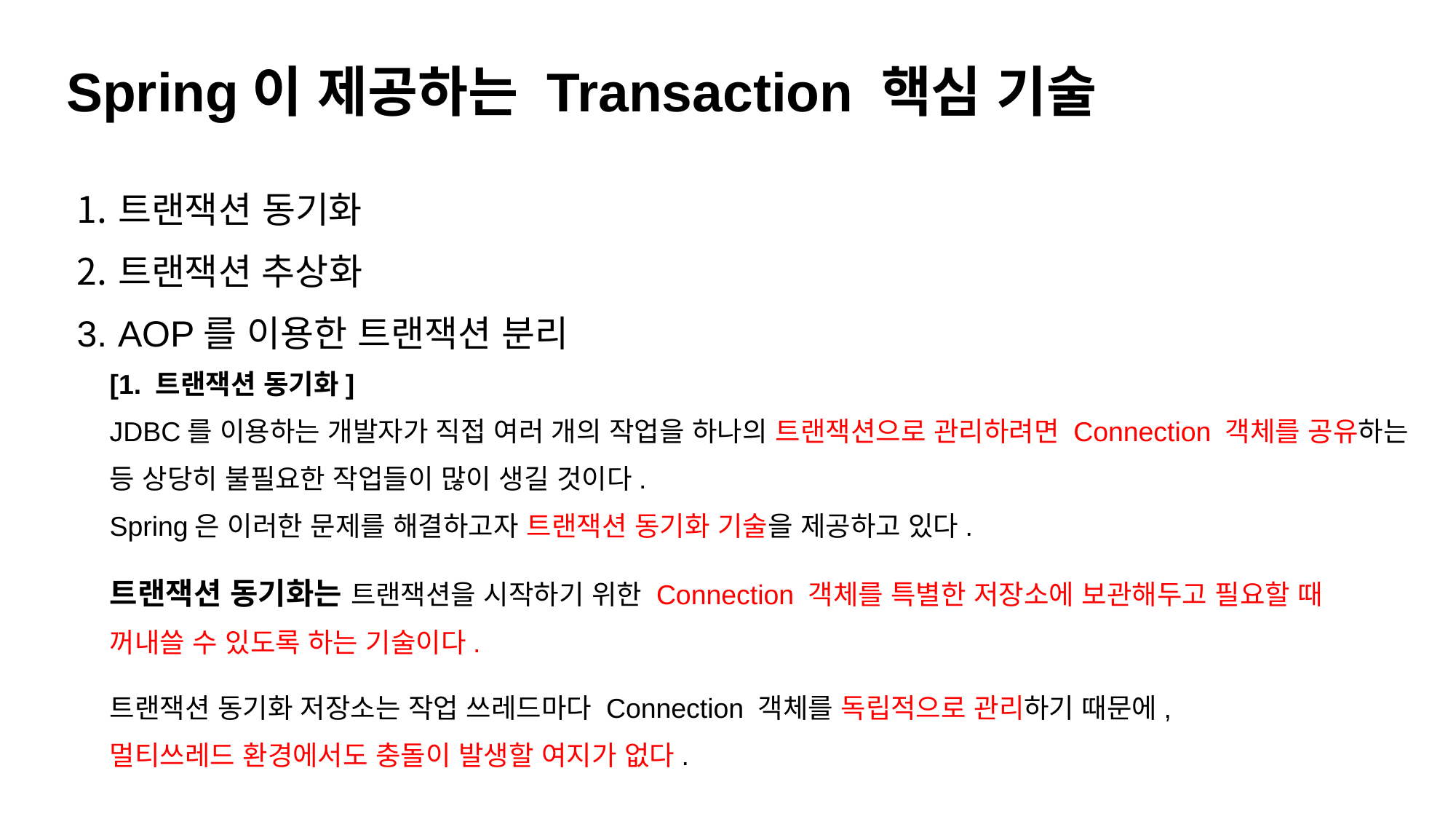

Spring이 제공하는 Transaction 핵심 기술
트랜잭션 동기화

트랜잭션 추상화

AOP를 이용한 트랜잭션 분리
[1. 트랜잭션 동기화]

JDBC를 이용하는 개발자가 직접 여러 개의 작업을 하나의 트랜잭션으로 관리하려면 Connection 객체를 공유하는

등 상당히 불필요한 작업들이 많이 생길 것이다.

Spring은 이러한 문제를 해결하고자 트랜잭션 동기화 기술을 제공하고 있다.

트랜잭션 동기화는 트랜잭션을 시작하기 위한 Connection 객체를 특별한 저장소에 보관해두고 필요할 때

꺼내쓸 수 있도록 하는 기술이다.

트랜잭션 동기화 저장소는 작업 쓰레드마다 Connection 객체를 독립적으로 관리하기 때문에,

멀티쓰레드 환경에서도 충돌이 발생할 여지가 없다.